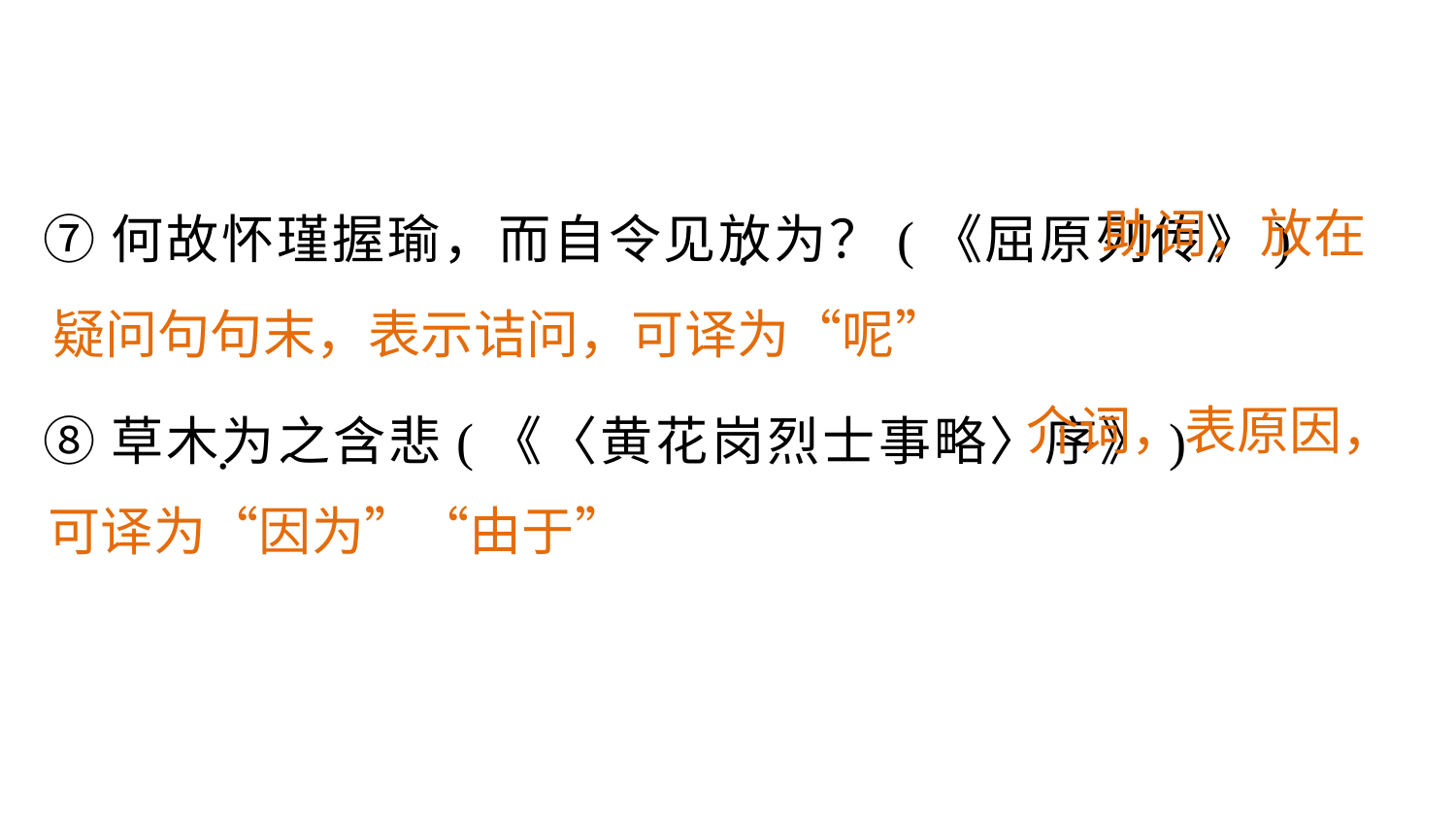

助词，放在疑问句句末，表示诘问，可译为“呢”
⑦何故怀瑾握瑜，而自令见放为？(《屈原列传》)
⑧草木为之含悲(《〈黄花岗烈士事略〉序》)
.
                                                                                介词，表原因，可译为“因为”“由于”
.